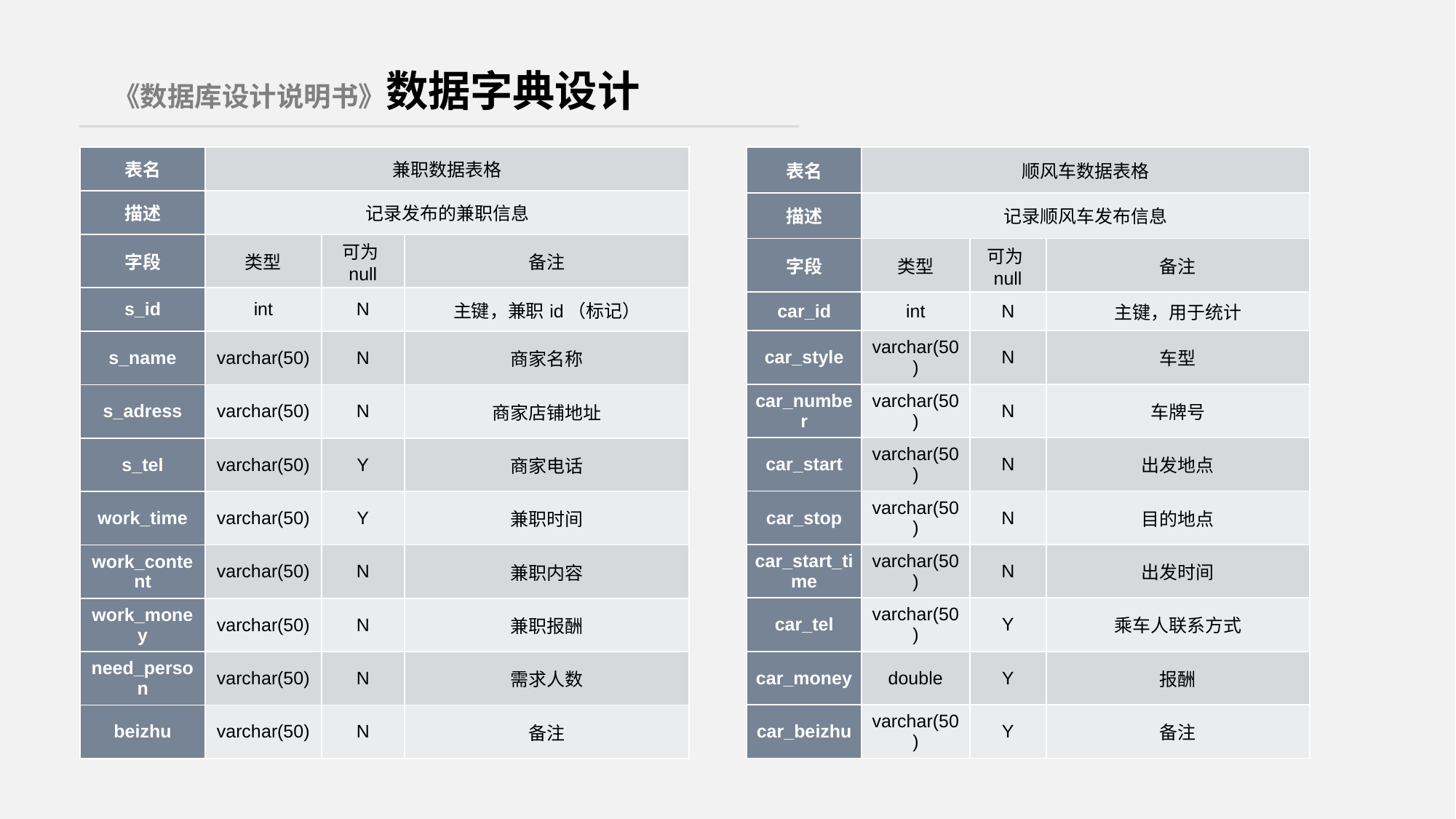

《数据库设计说明书》数据字典设计
| 表名 | 顺风车数据表格 |  |  |
| --- | --- | --- | --- |
| 描述 | 记录顺风车发布信息 |  |  |
| 字段 | 类型 | 可为null | 备注 |
| car\_id | int | N | 主键，用于统计 |
| car\_style | varchar(50) | N | 车型 |
| car\_number | varchar(50) | N | 车牌号 |
| car\_start | varchar(50) | N | 出发地点 |
| car\_stop | varchar(50) | N | 目的地点 |
| car\_start\_time | varchar(50) | N | 出发时间 |
| car\_tel | varchar(50) | Y | 乘车人联系方式 |
| car\_money | double | Y | 报酬 |
| car\_beizhu | varchar(50) | Y | 备注 |
| 表名 | 兼职数据表格 |  |  |
| --- | --- | --- | --- |
| 描述 | 记录发布的兼职信息 |  |  |
| 字段 | 类型 | 可为null | 备注 |
| s\_id | int | N | 主键，兼职id（标记） |
| s\_name | varchar(50) | N | 商家名称 |
| s\_adress | varchar(50) | N | 商家店铺地址 |
| s\_tel | varchar(50) | Y | 商家电话 |
| work\_time | varchar(50) | Y | 兼职时间 |
| work\_content | varchar(50) | N | 兼职内容 |
| work\_money | varchar(50) | N | 兼职报酬 |
| need\_person | varchar(50) | N | 需求人数 |
| beizhu | varchar(50) | N | 备注 |